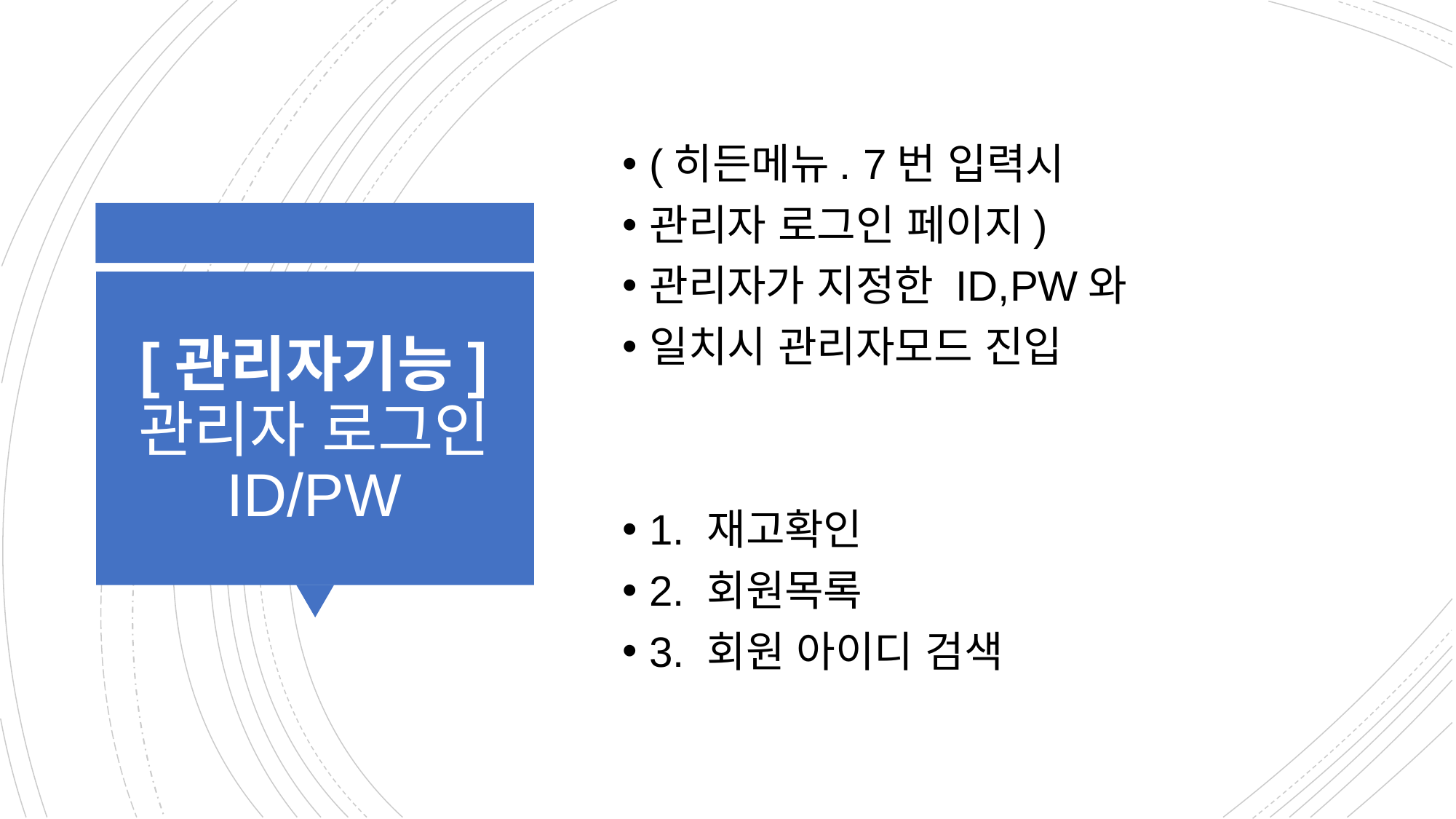

(히든메뉴. 7번 입력시
관리자 로그인 페이지)
관리자가 지정한 ID,PW와
일치시 관리자모드 진입

1. 재고확인
2. 회원목록
3. 회원 아이디 검색

# [관리자기능] 관리자 로그인 ID/PW